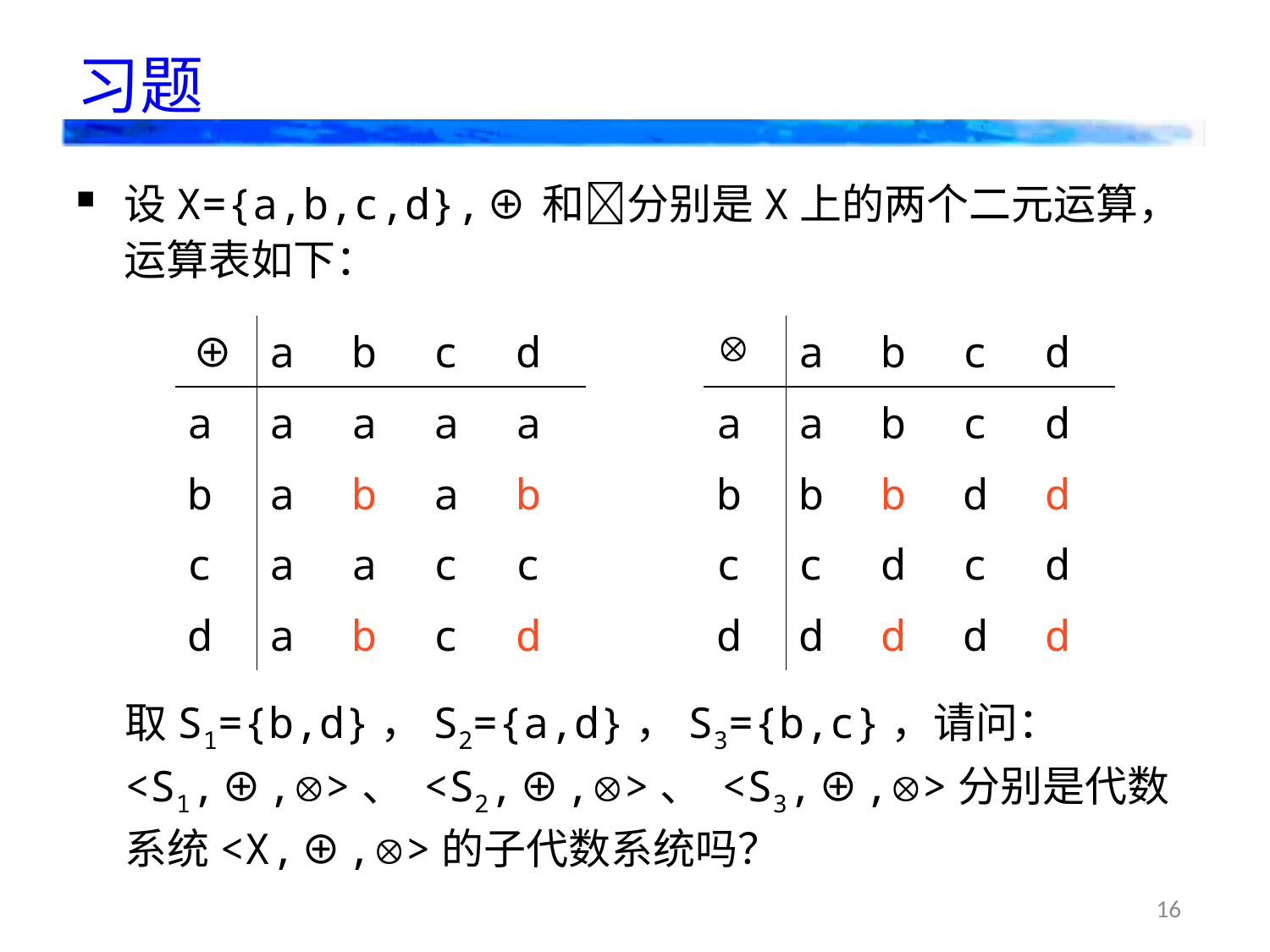

# 习题
设X={a,b,c,d},⊕和⊗分别是X上的两个二元运算，运算表如下：

取S1={b,d}，S2={a,d}，S3={b,c}，请问：<S1,⊕,⊗>、 <S2,⊕,⊗>、 <S3,⊕,⊗>分别是代数系统<X,⊕,⊗>的子代数系统吗？

| ⊕ | a | b | c | d |
| --- | --- | --- | --- | --- |
| a | a | a | a | a |
| b | a | b | a | b |
| c | a | a | c | c |
| d | a | b | c | d |
| ⊗ | a | b | c | d |
| --- | --- | --- | --- | --- |
| a | a | b | c | d |
| b | b | b | d | d |
| c | c | d | c | d |
| d | d | d | d | d |
16